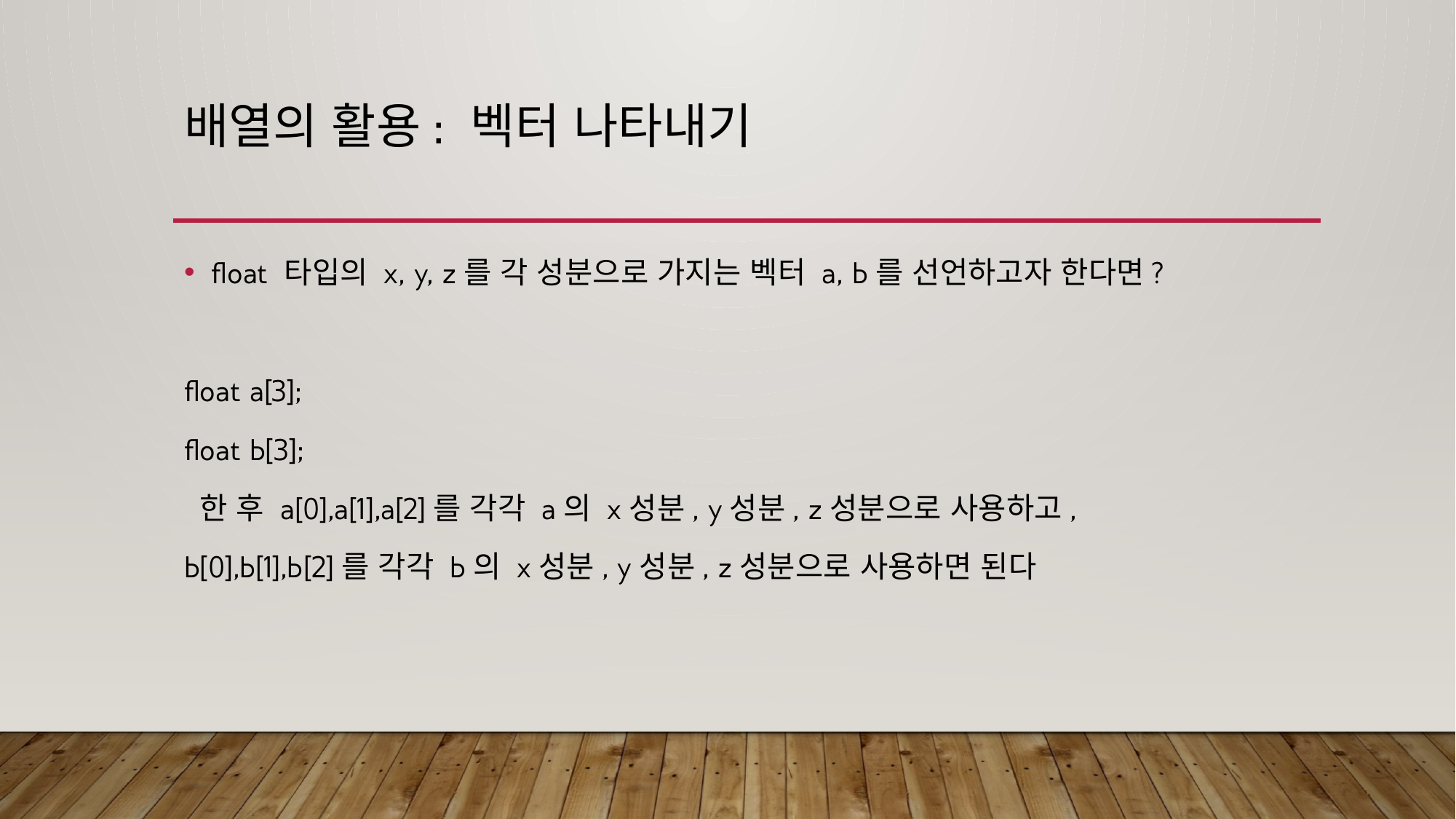

# 배열의 활용: 벡터 나타내기
float 타입의 x, y, z를 각 성분으로 가지는 벡터 a, b를 선언하고자 한다면?

float a[3];
float b[3];
 한 후 a[0],a[1],a[2]를 각각 a의 x성분, y성분, z성분으로 사용하고,
b[0],b[1],b[2]를 각각 b의 x성분, y성분, z성분으로 사용하면 된다